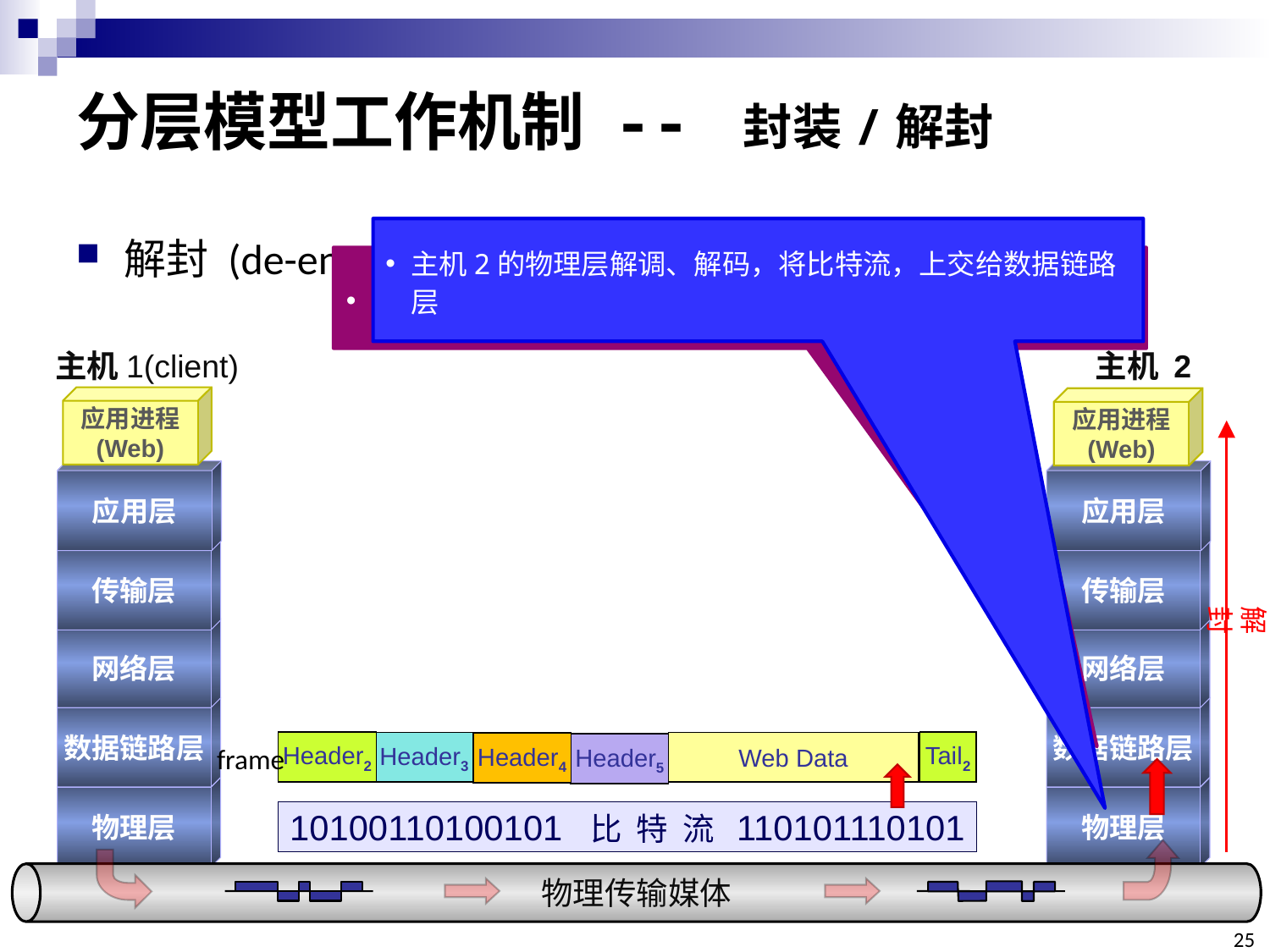

# 分层模型工作机制 -- 封装/解封
解封 (de-encapsulation)
主机2的物理层解调、解码，将比特流，上交给数据链路层
数据链路层剥去帧首部和帧尾部取出数据部分，上交给网络层
主机 1(client)
主机 2 (server)
应用进程
(Web)
应用进程
(Web)
解 封
应用层
传输层
网络层
数据链路层
物理层
应用层
传输层
网络层
数据链路层
物理层
Header2
Tail2
Header3
Web Data
Header5
Header4
frame

10100110100101  比  特  流  110101110101

物理传输媒体

25